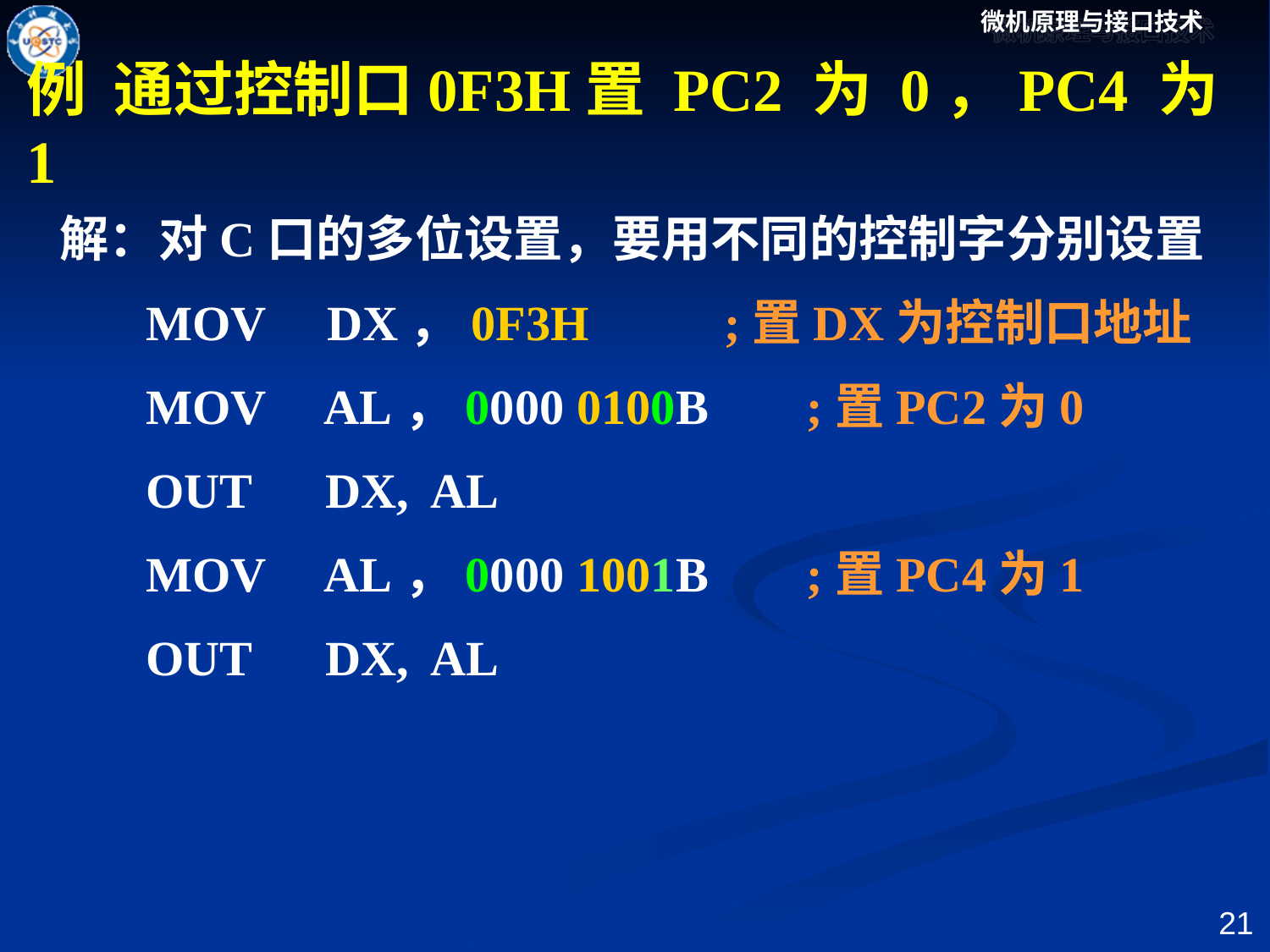

例  通过控制口0F3H置 PC2 为 0，PC4 为 1
解：对C口的多位设置，要用不同的控制字分别设置
       MOV     DX，0F3H           ;置DX为控制口地址
       MOV     AL，0000 0100B        ;置PC2为0
       OUT      DX,  AL
       MOV     AL，0000 1001B        ;置PC4为1
       OUT      DX,  AL